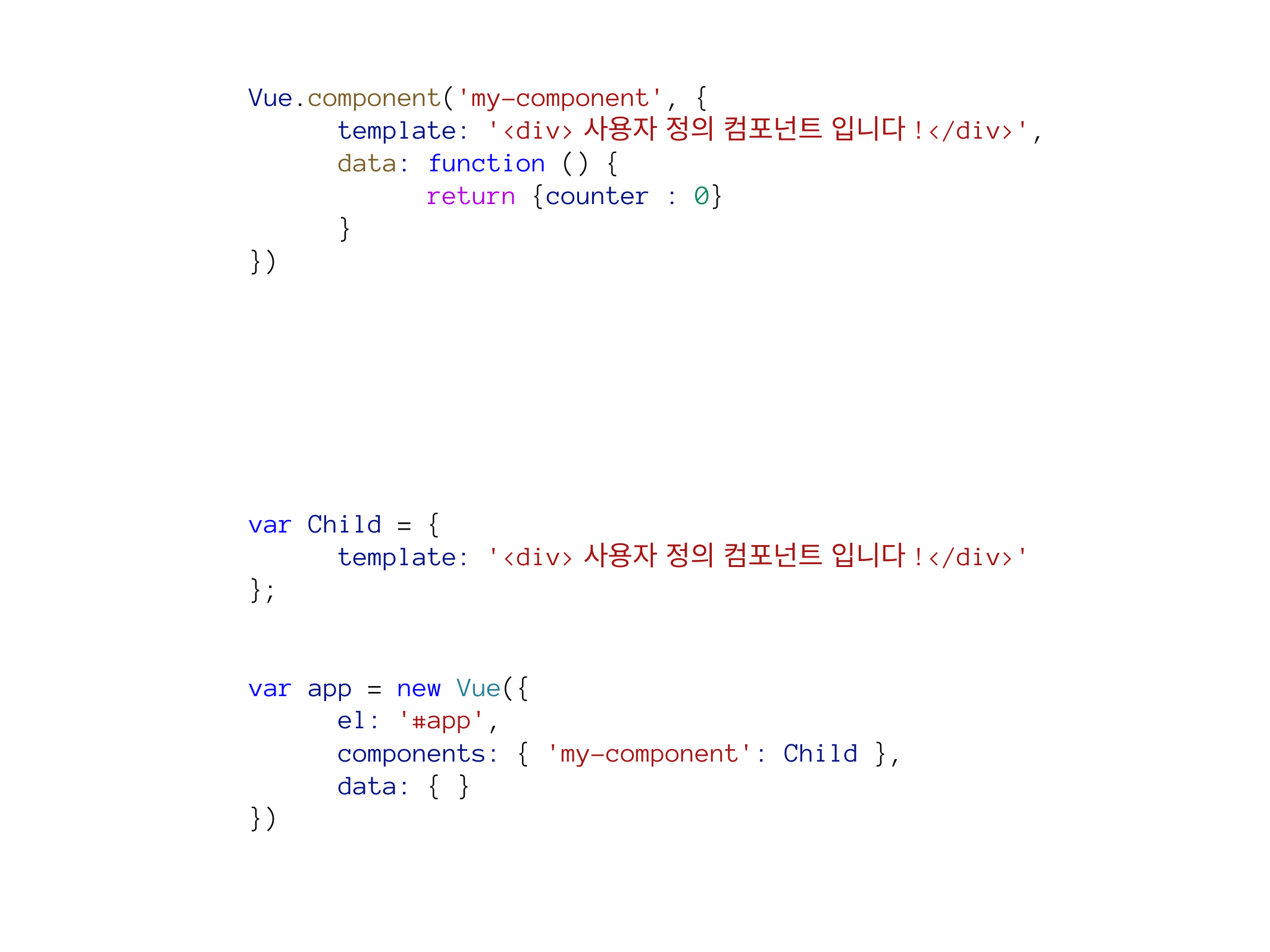

Vue.component('my-component', {
	template: '<div>사용자 정의 컴포넌트 입니다!</div>',
	data: function () {
		return {counter : 0}
	}
})
var Child = {
	template: '<div>사용자 정의 컴포넌트 입니다!</div>'
};
var app = new Vue({
	el: '#app',
	components: { 'my-component': Child },
	data: { }
})